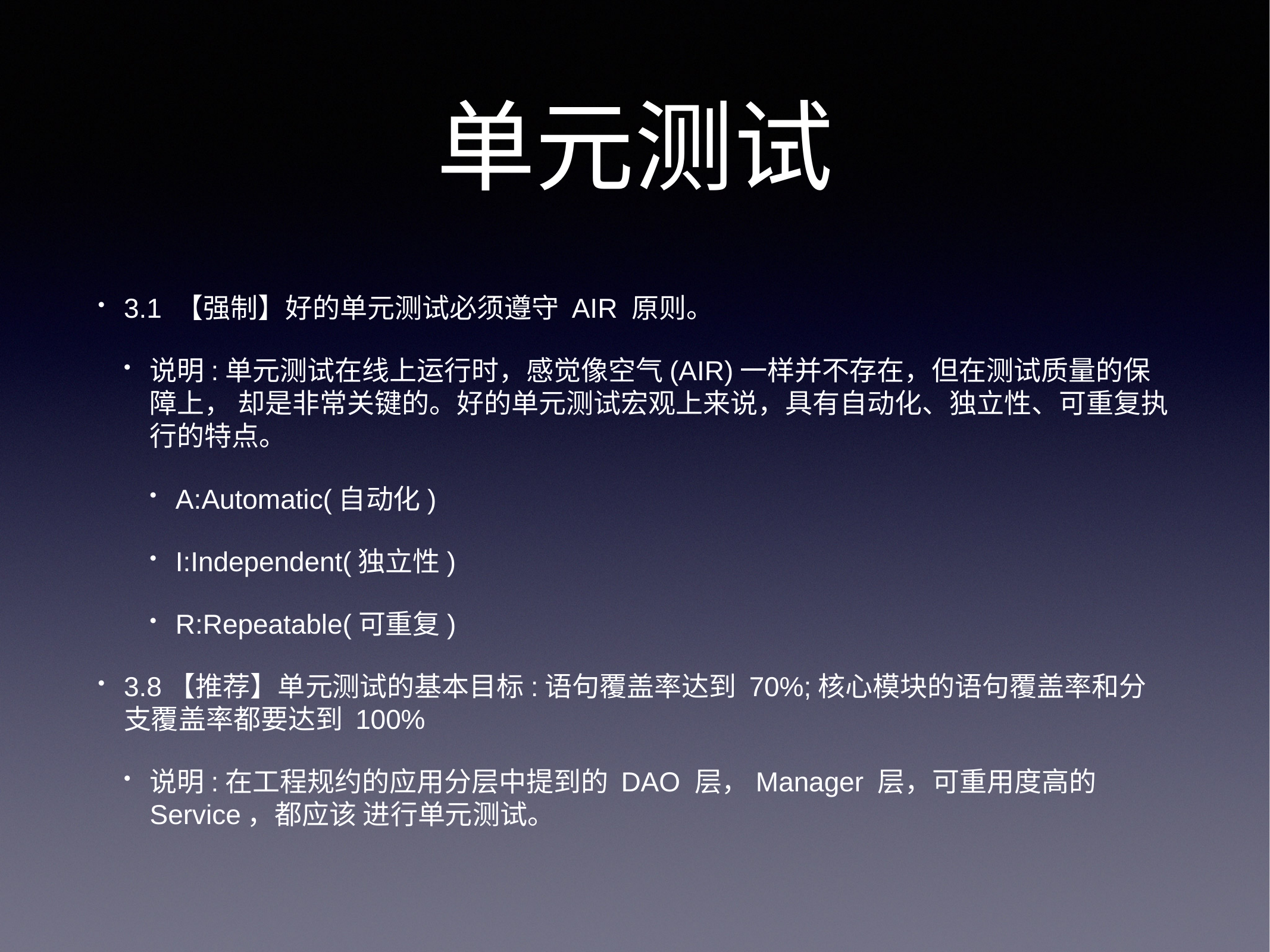

# 单元测试
3.1 【强制】好的单元测试必须遵守 AIR 原则。
说明:单元测试在线上运行时，感觉像空气(AIR)一样并不存在，但在测试质量的保障上， 却是非常关键的。好的单元测试宏观上来说，具有自动化、独立性、可重复执行的特点。
A:Automatic(自动化)
I:Independent(独立性)
R:Repeatable(可重复)
3.8【推荐】单元测试的基本目标:语句覆盖率达到 70%;核心模块的语句覆盖率和分支覆盖率都要达到 100%
说明:在工程规约的应用分层中提到的 DAO 层，Manager 层，可重用度高的 Service，都应该 进行单元测试。